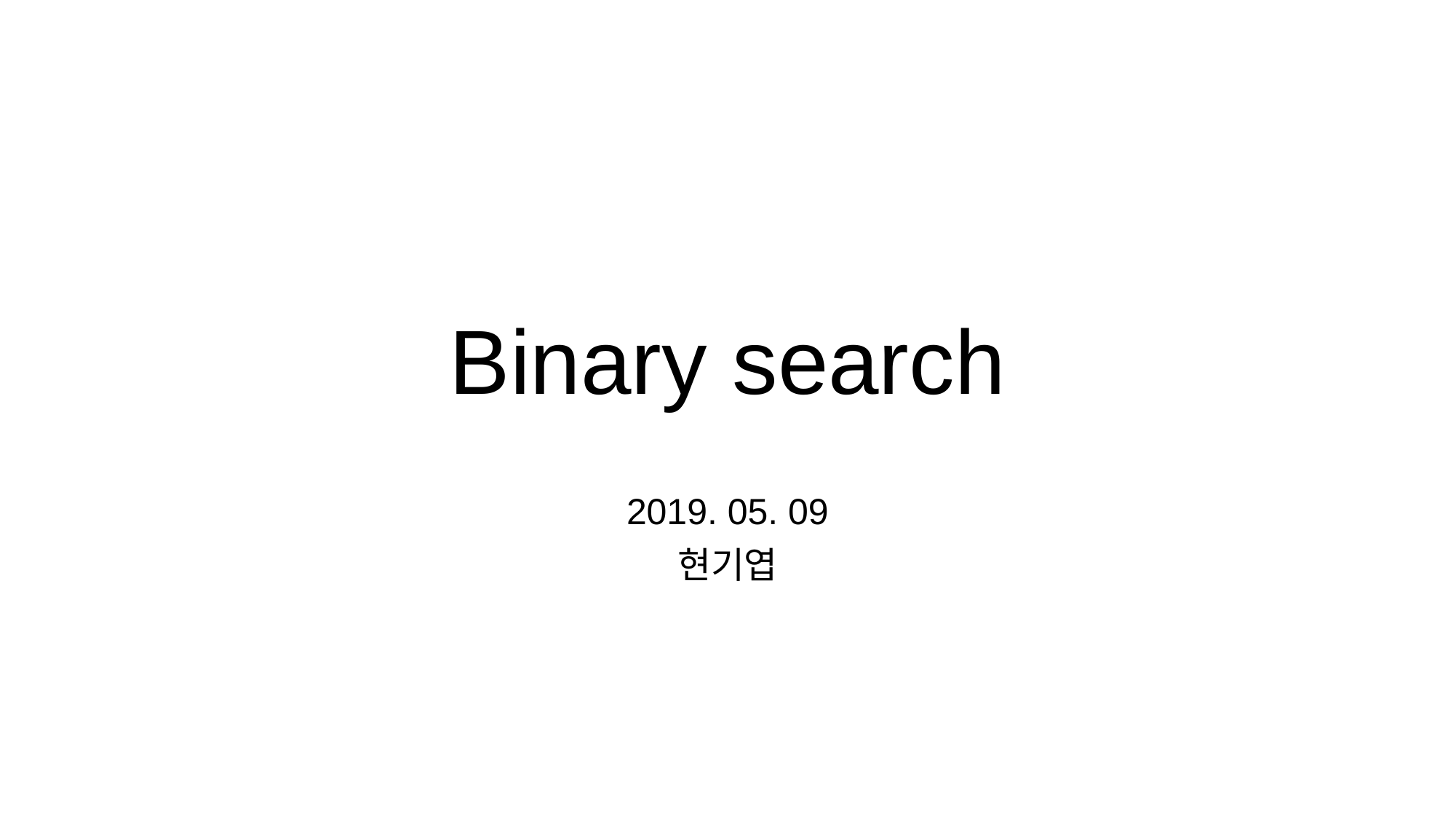

# Binary search
2019. 05. 09
현기엽